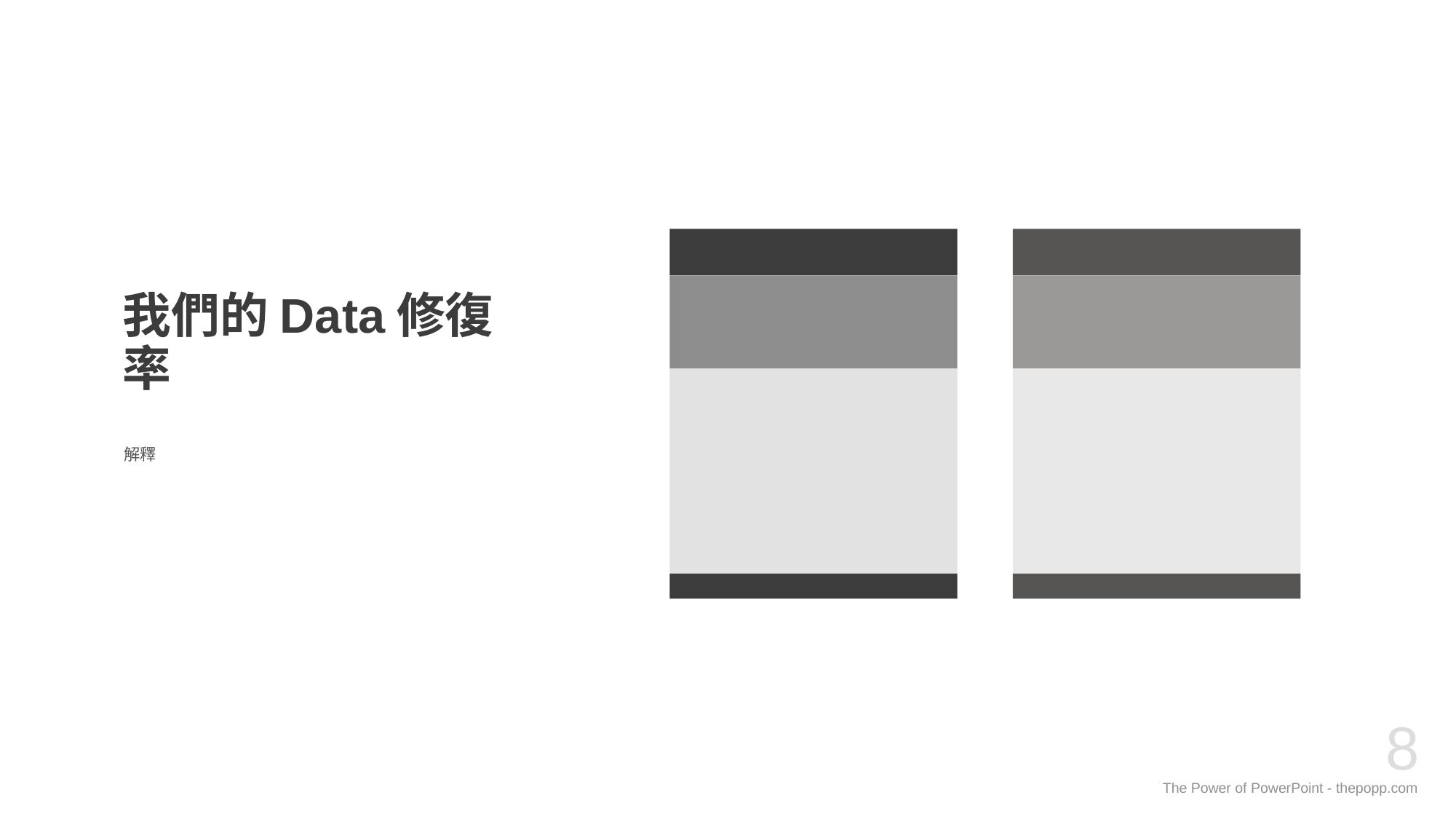

# 我們的Data修復率

解釋

8
The Power of PowerPoint - thepopp.com